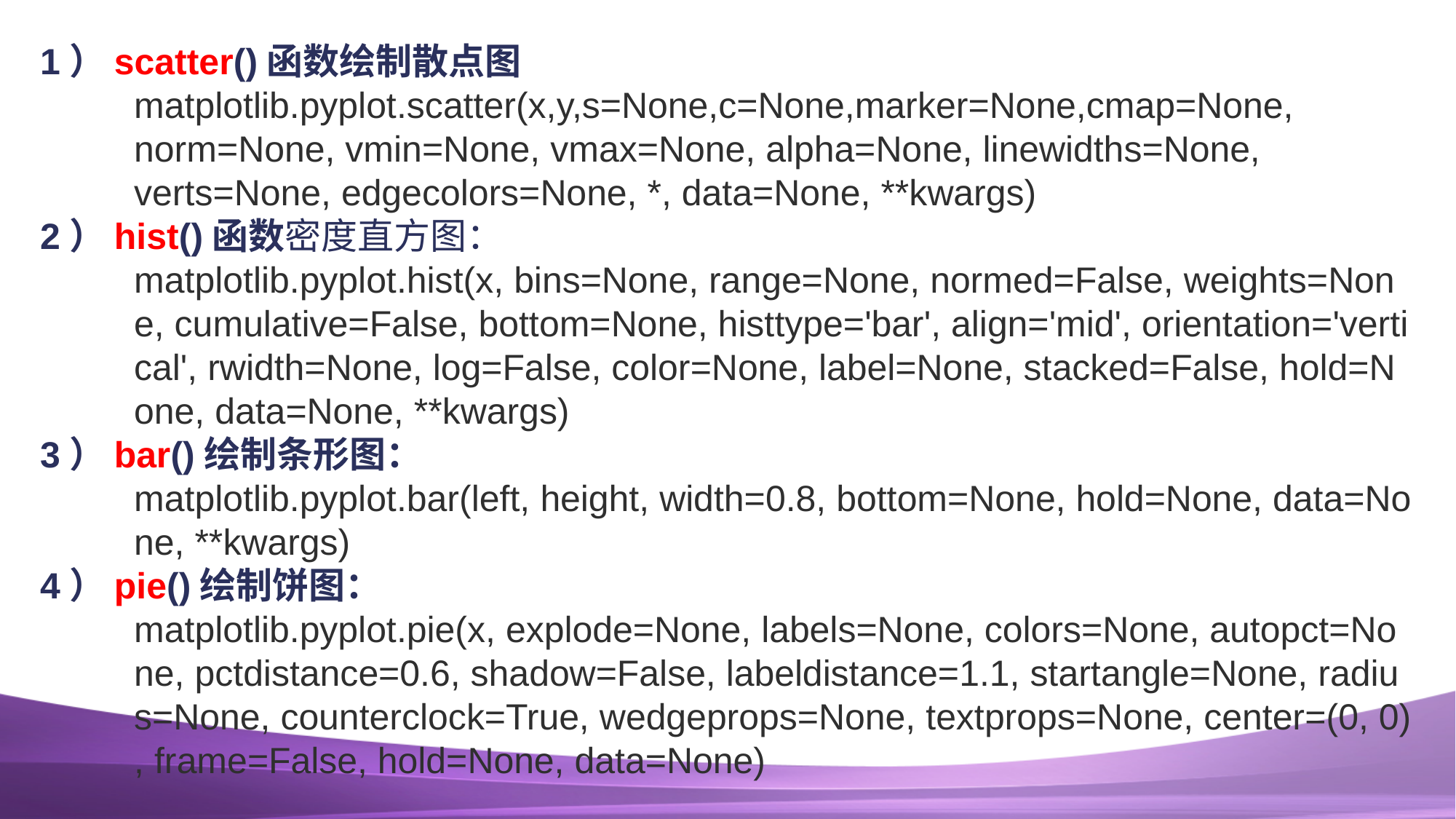

1）scatter()函数绘制散点图
matplotlib.pyplot.scatter(x,y,s=None,c=None,marker=None,cmap=None, norm=None, vmin=None, vmax=None, alpha=None, linewidths=None, verts=None, edgecolors=None, *, data=None, **kwargs)
2）hist()函数密度直方图：
matplotlib.pyplot.hist(x, bins=None, range=None, normed=False, weights=None, cumulative=False, bottom=None, histtype='bar', align='mid', orientation='vertical', rwidth=None, log=False, color=None, label=None, stacked=False, hold=None, data=None, **kwargs)
3）bar()绘制条形图：
matplotlib.pyplot.bar(left, height, width=0.8, bottom=None, hold=None, data=None, **kwargs)
4）pie()绘制饼图：
matplotlib.pyplot.pie(x, explode=None, labels=None, colors=None, autopct=None, pctdistance=0.6, shadow=False, labeldistance=1.1, startangle=None, radius=None, counterclock=True, wedgeprops=None, textprops=None, center=(0, 0), frame=False, hold=None, data=None)